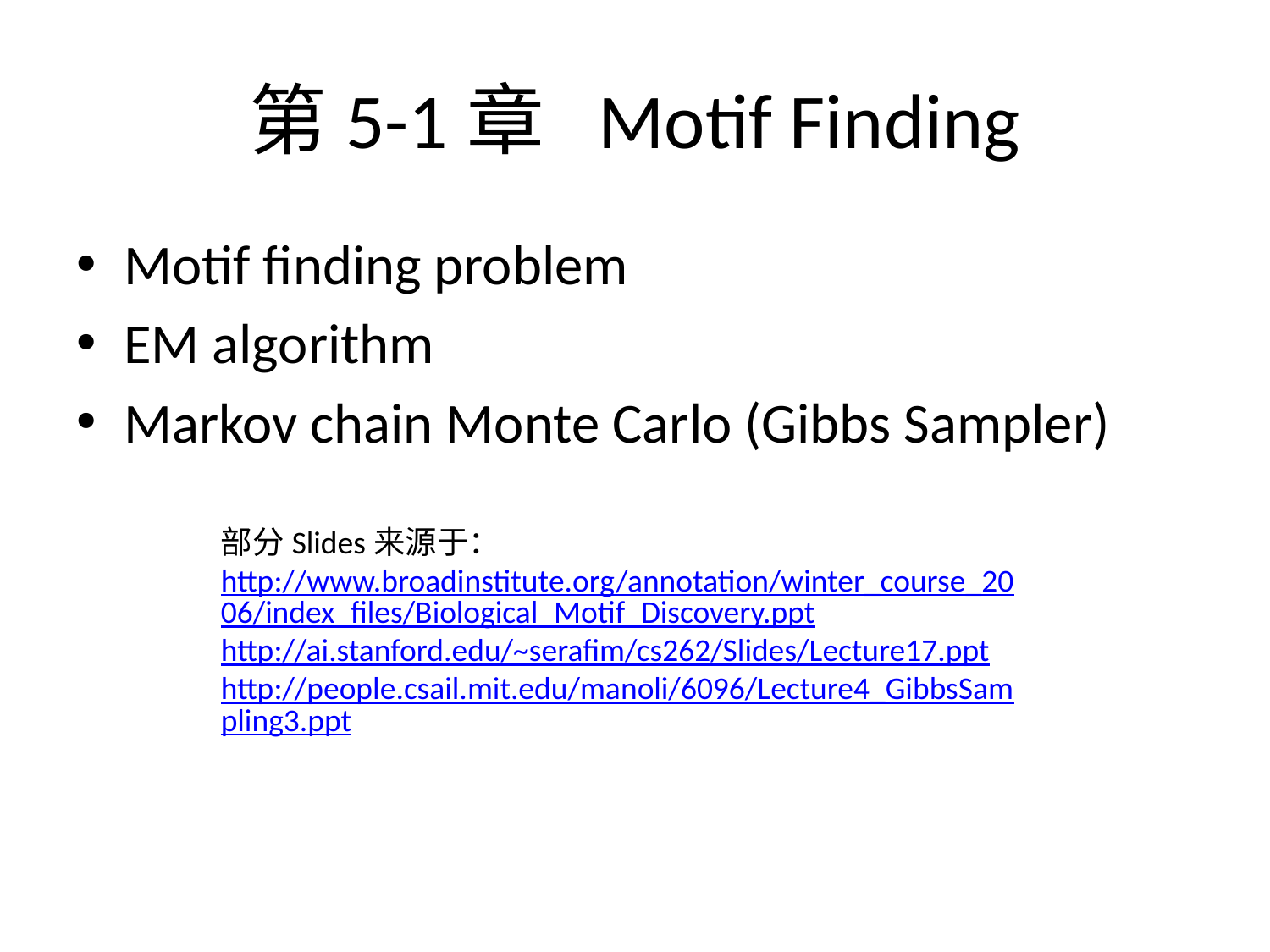

# 第5-1章  Motif Finding
Motif finding problem
EM algorithm
Markov chain Monte Carlo (Gibbs Sampler)
部分Slides来源于：
http://www.broadinstitute.org/annotation/winter_course_2006/index_files/Biological_Motif_Discovery.ppt
http://ai.stanford.edu/~serafim/cs262/Slides/Lecture17.ppt
http://people.csail.mit.edu/manoli/6096/Lecture4_GibbsSampling3.ppt